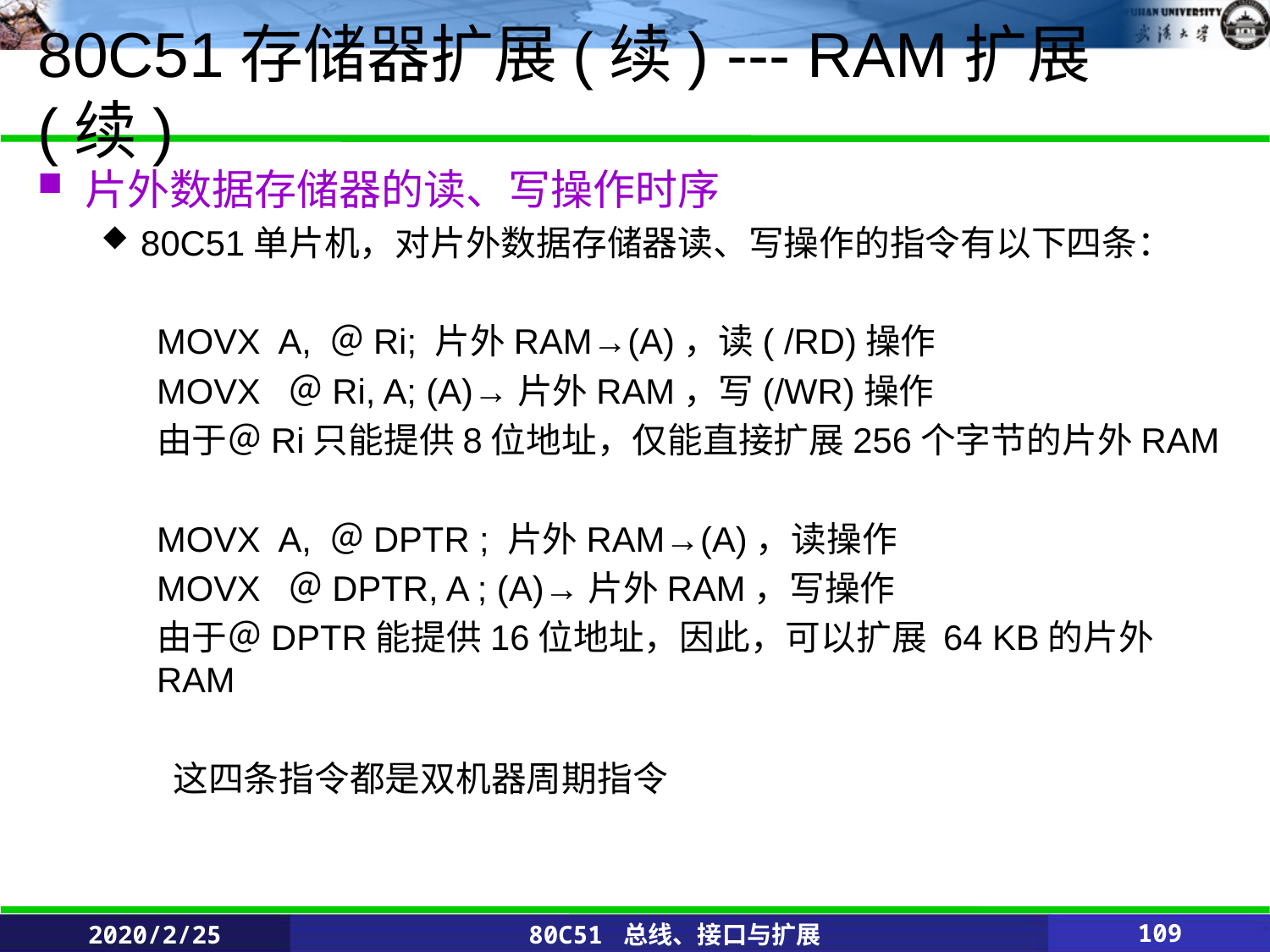

# 80C51存储器扩展(续) --- RAM扩展(续)
片外数据存储器的读、写操作时序
80C51单片机，对片外数据存储器读、写操作的指令有以下四条：

MOVX  A, ＠Ri; 片外RAM→(A)，读( /RD)操作
MOVX  ＠Ri, A; (A)→片外RAM，写(/WR)操作
由于＠Ri只能提供8位地址，仅能直接扩展256个字节的片外RAM

MOVX  A, ＠DPTR ; 片外RAM→(A)，读操作
MOVX  ＠DPTR, A ; (A)→片外RAM，写操作
由于＠DPTR能提供16位地址，因此，可以扩展 64 KB的片外 RAM

 这四条指令都是双机器周期指令
2020/2/25
80C51 总线、接口与扩展
109